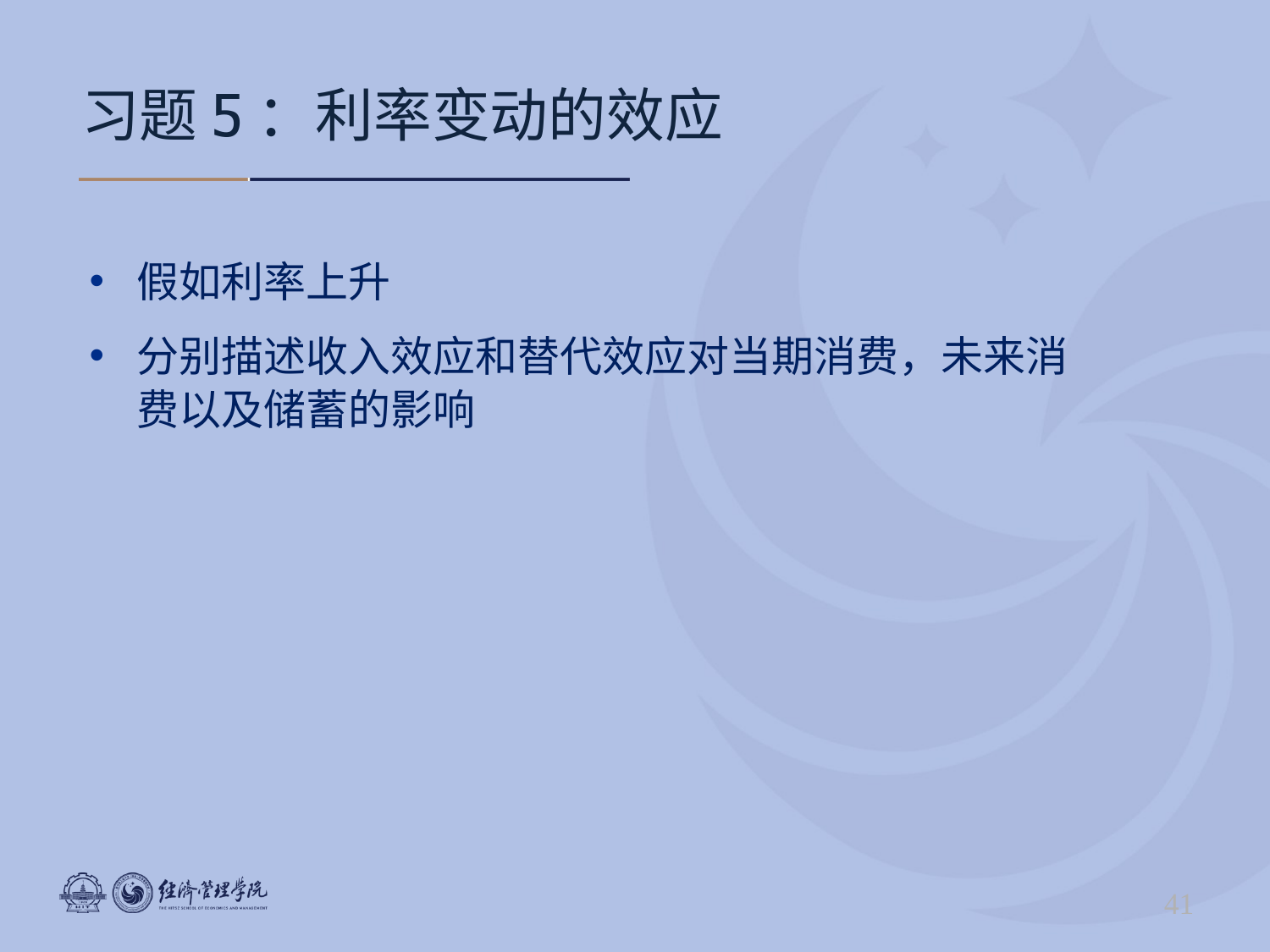

0
习题5：利率变动的效应
假如利率上升
分别描述收入效应和替代效应对当期消费，未来消费以及储蓄的影响